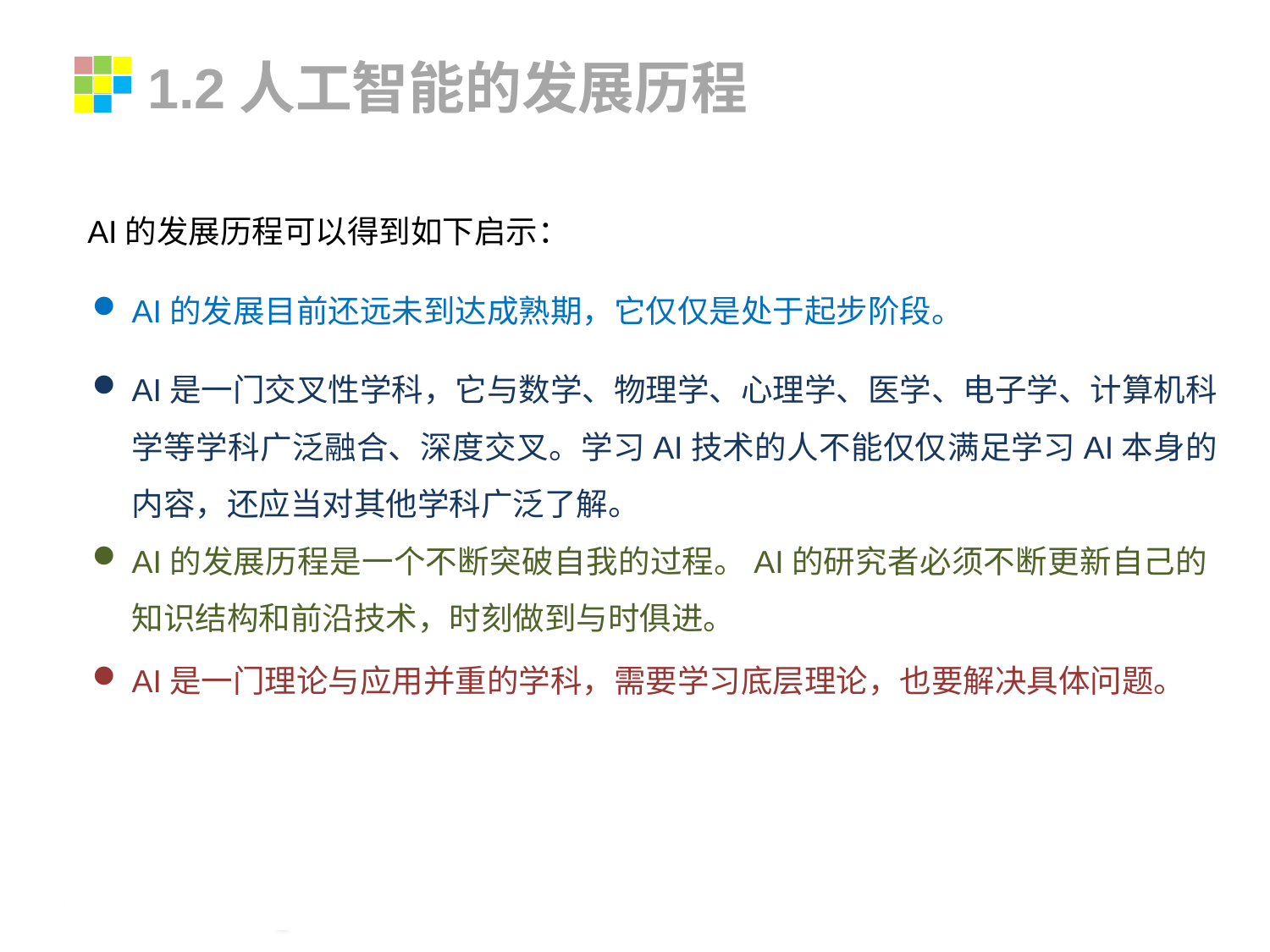

1.2人工智能的发展历程
AI的发展历程可以得到如下启示：
AI的发展目前还远未到达成熟期，它仅仅是处于起步阶段。
AI是一门交叉性学科，它与数学、物理学、心理学、医学、电子学、计算机科学等学科广泛融合、深度交叉。学习AI技术的人不能仅仅满足学习AI本身的内容，还应当对其他学科广泛了解。
AI的发展历程是一个不断突破自我的过程。AI的研究者必须不断更新自己的知识结构和前沿技术，时刻做到与时俱进。
AI是一门理论与应用并重的学科，需要学习底层理论，也要解决具体问题。